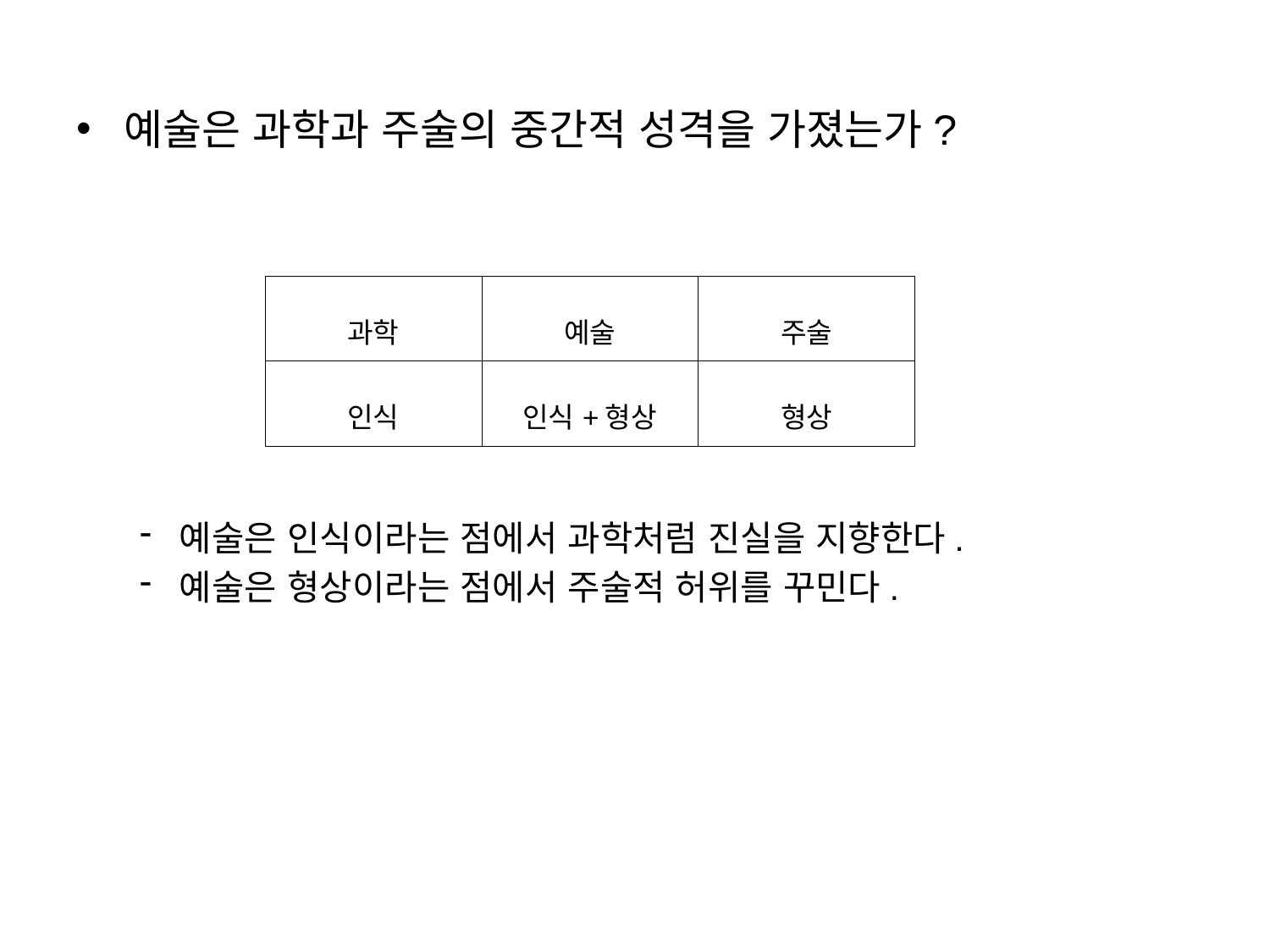

예술은 과학과 주술의 중간적 성격을 가졌는가?

예술은 인식이라는 점에서 과학처럼 진실을 지향한다.
예술은 형상이라는 점에서 주술적 허위를 꾸민다.

| 과학 | 예술 | 주술 |
| --- | --- | --- |
| 인식 | 인식+형상 | 형상 |